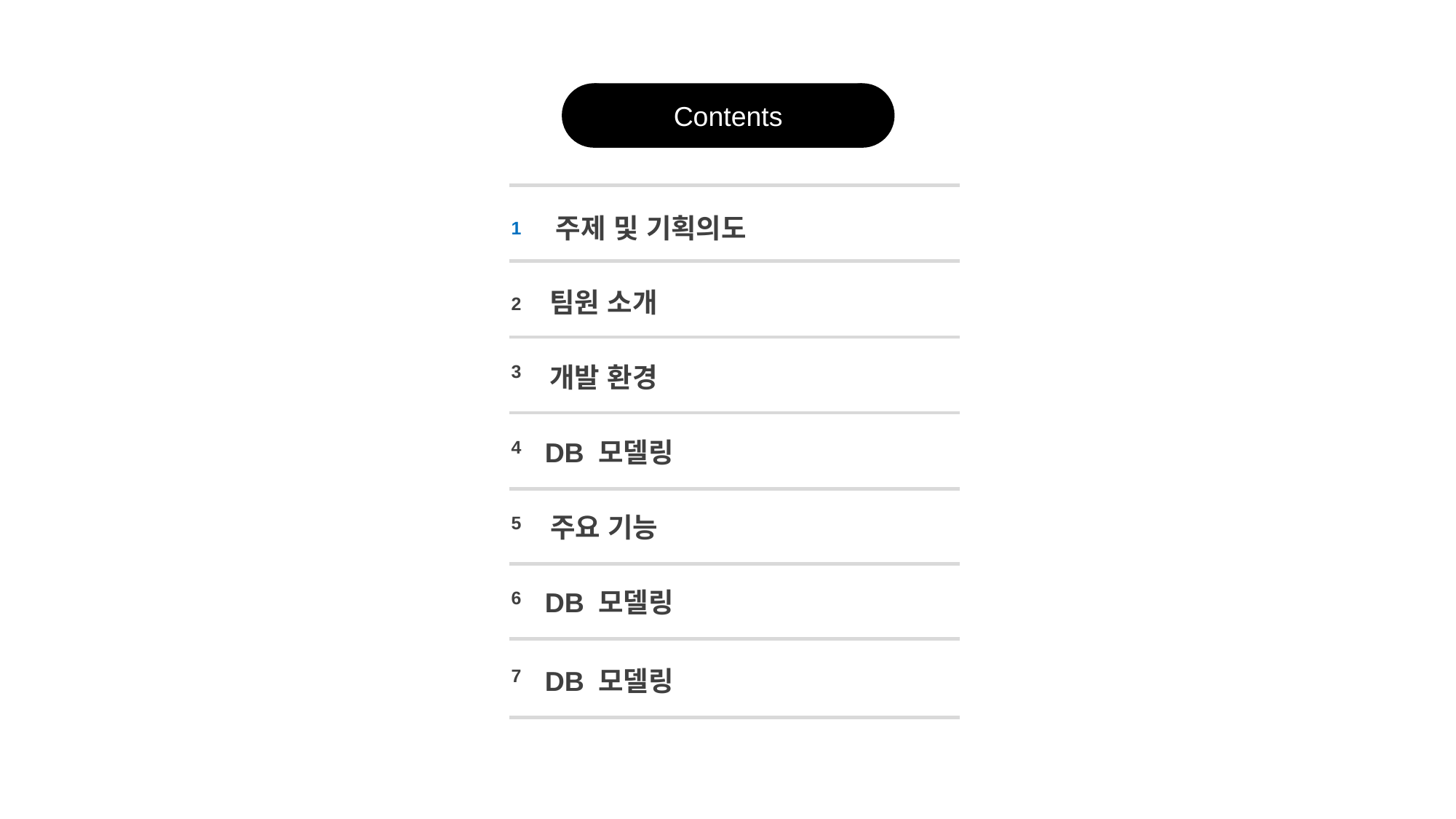

Contents

주제 및 기획의도
1
팀원 소개
2
3
개발 환경
DB 모델링
4
주요 기능
5
DB 모델링
6
DB 모델링
7